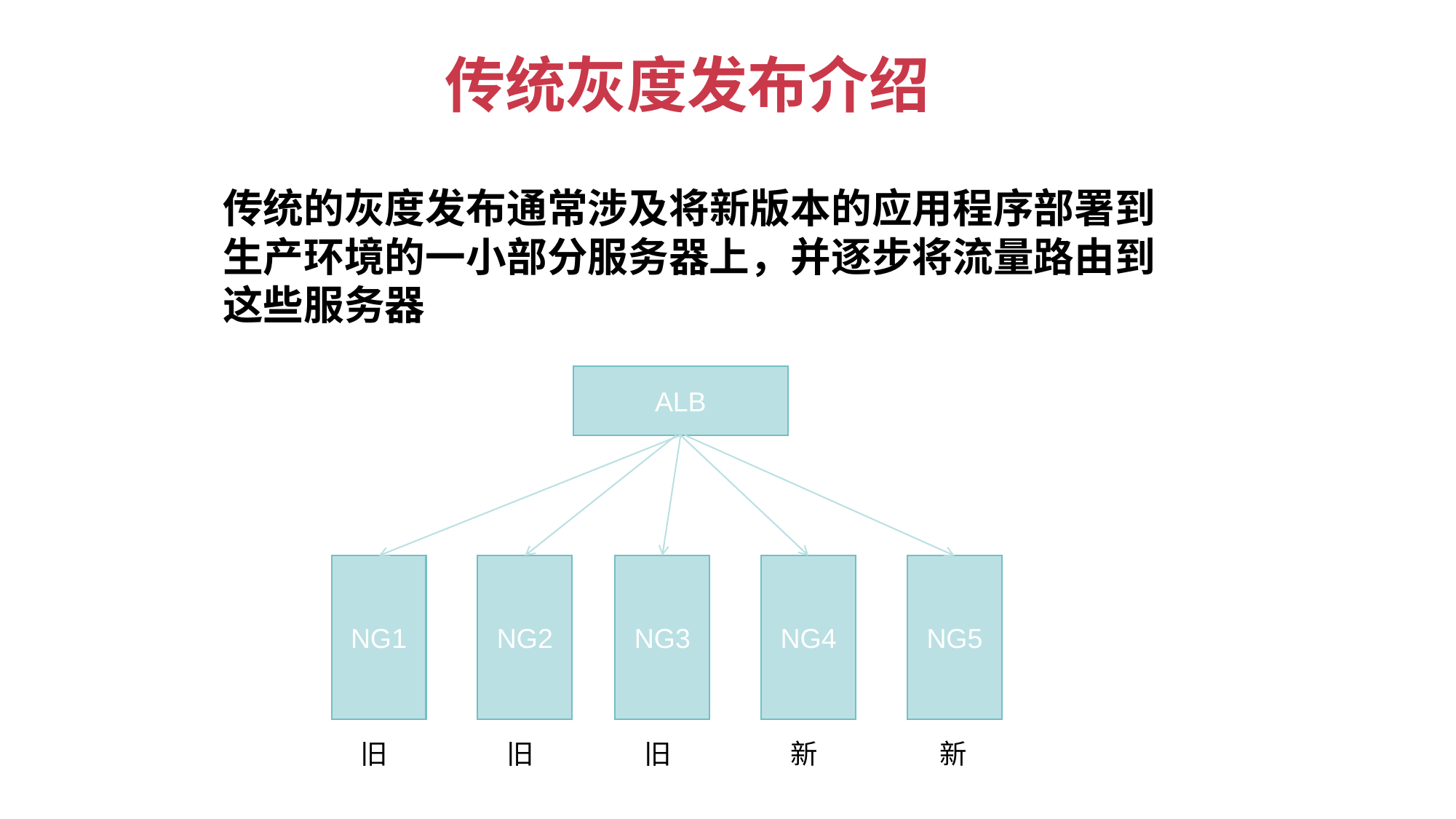

传统灰度发布介绍
传统的灰度发布通常涉及将新版本的应用程序部署到生产环境的一小部分服务器上，并逐步将流量路由到这些服务器
ALB
NG1
NG2
NG3
NG4
NG5
旧
旧
旧
新
新